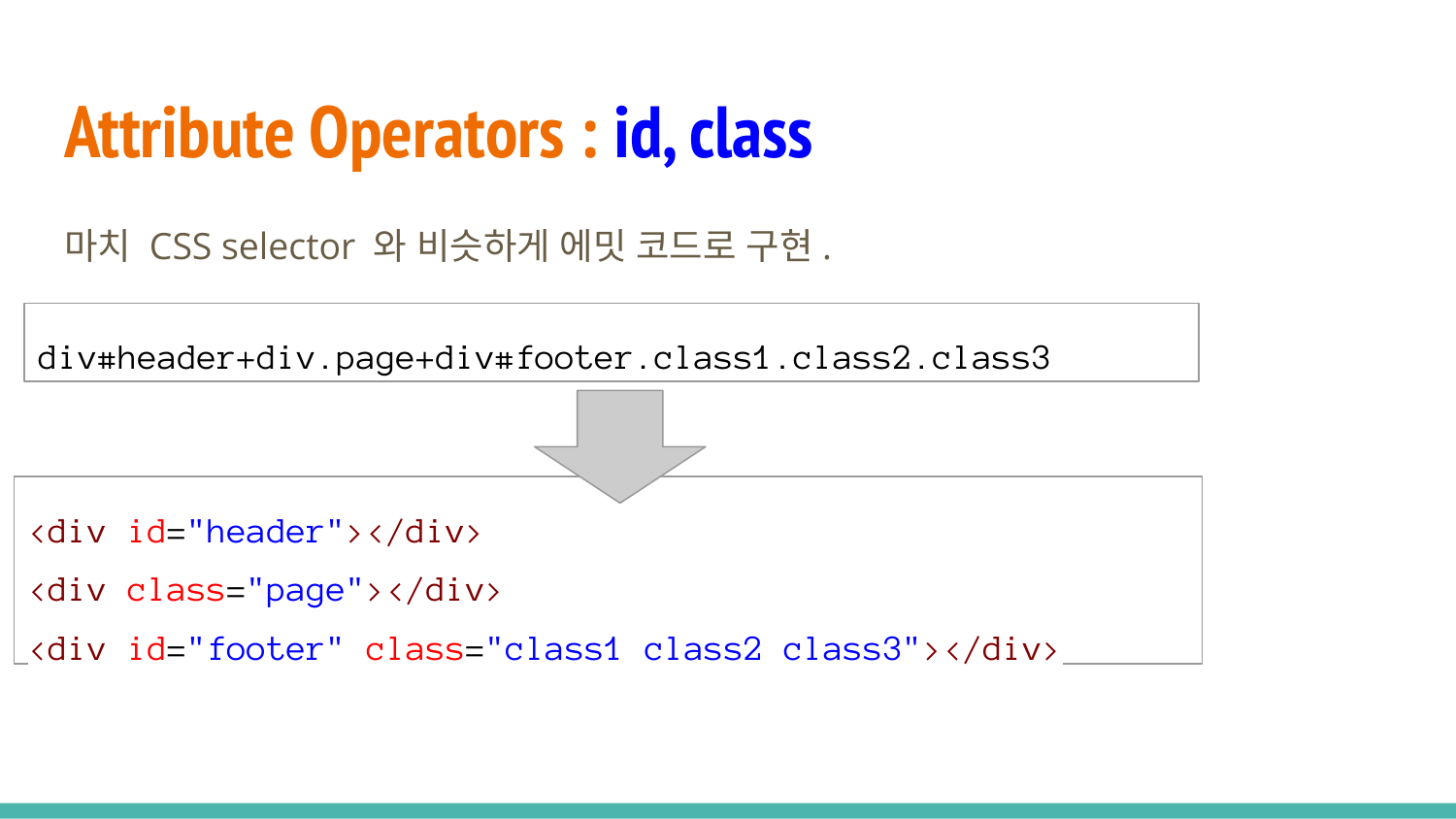

# Attribute Operators : id, class
마치 CSS selector 와 비슷하게 에밋 코드로 구현.
div#header+div.page+div#footer.class1.class2.class3

<div id="header"></div>
<div class="page"></div>
<div id="footer" class="class1 class2 class3"></div>